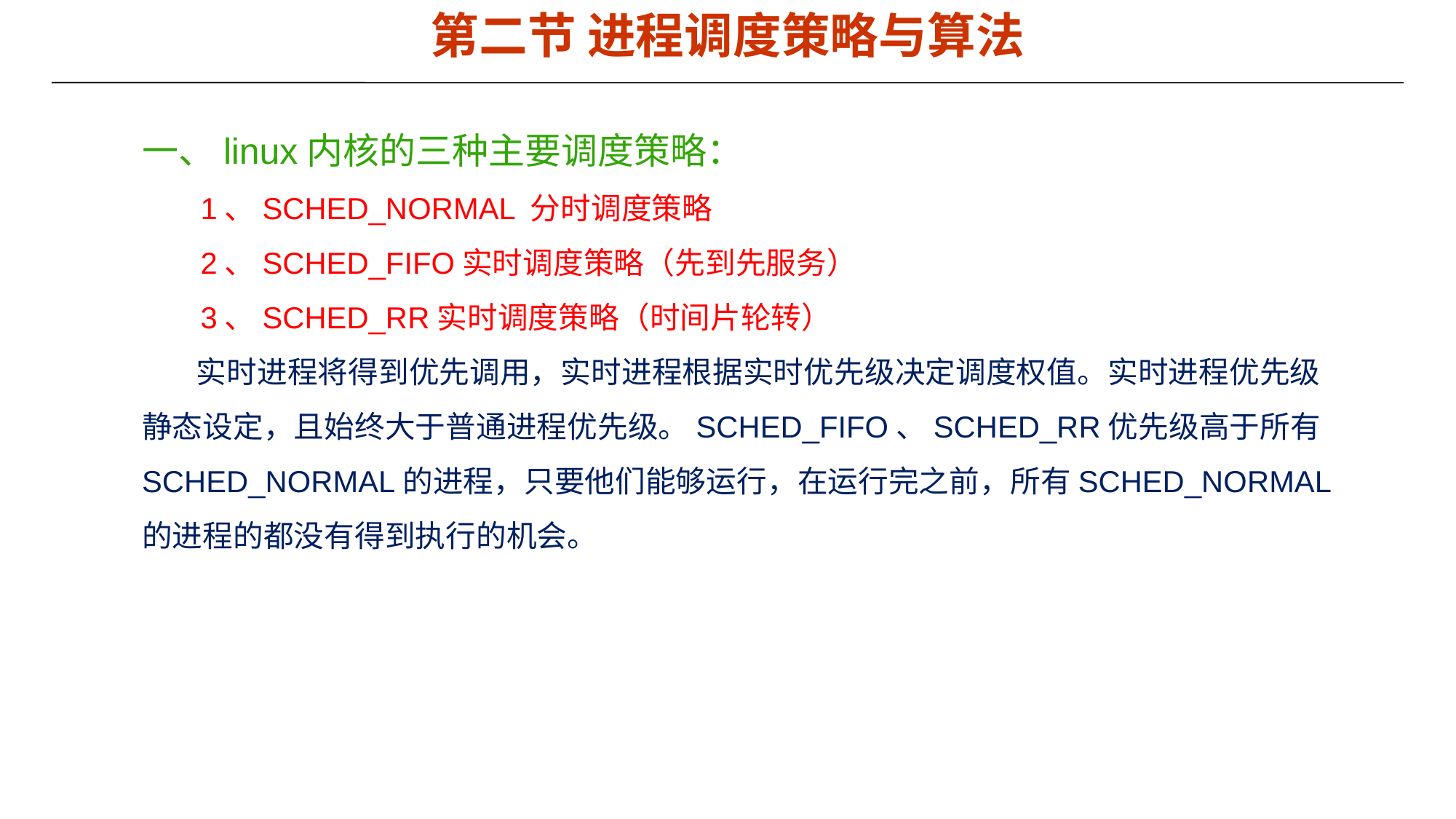

第二节 进程调度策略与算法

一、linux内核的三种主要调度策略：
       1、SCHED_NORMAL 分时调度策略
       2、SCHED_FIFO实时调度策略（先到先服务）
       3、SCHED_RR实时调度策略（时间片轮转）
       实时进程将得到优先调用，实时进程根据实时优先级决定调度权值。实时进程优先级静态设定，且始终大于普通进程优先级。SCHED_FIFO、SCHED_RR优先级高于所有SCHED_NORMAL的进程，只要他们能够运行，在运行完之前，所有SCHED_NORMAL
的进程的都没有得到执行的机会。